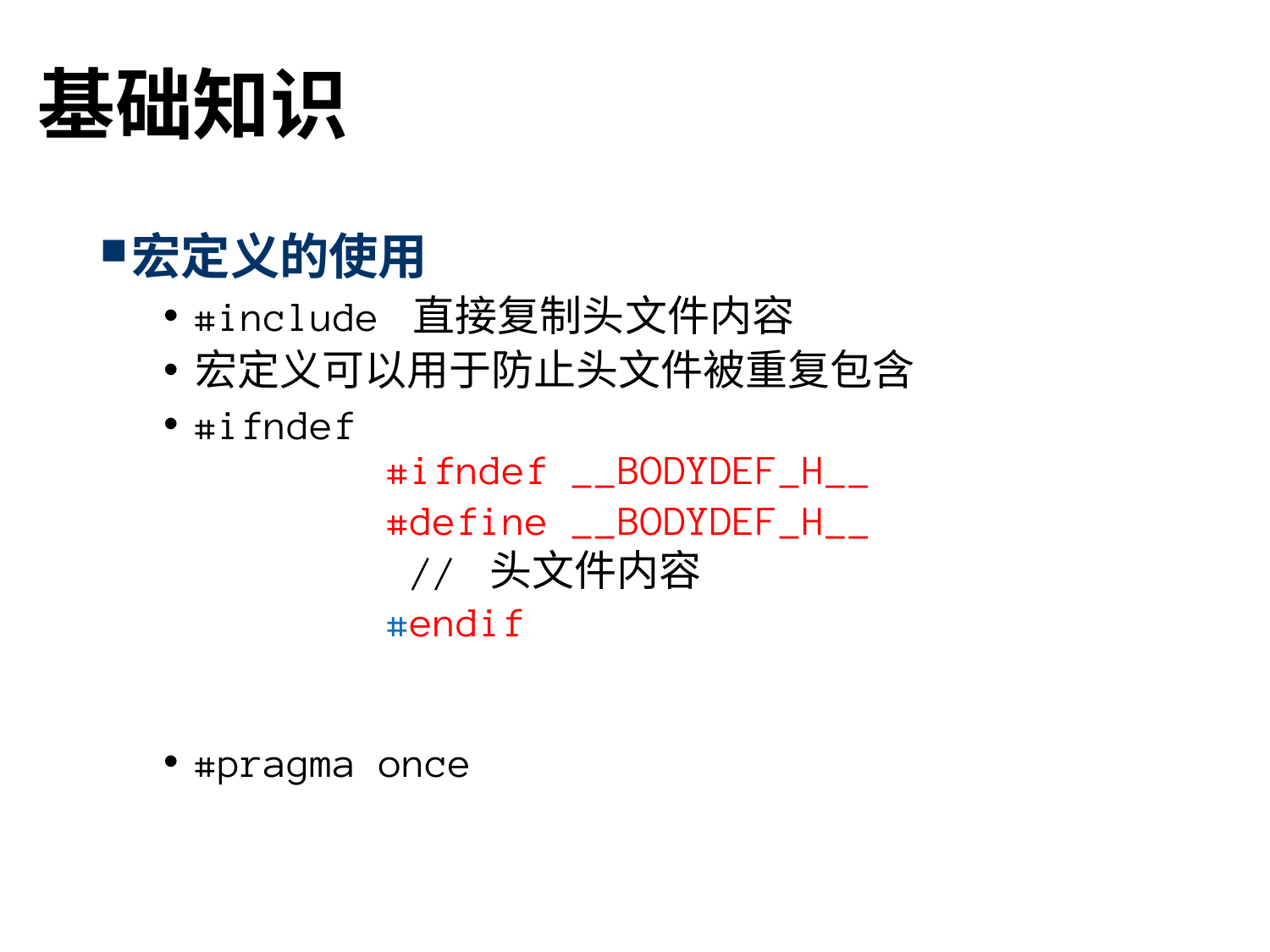

# 基础知识
宏定义的使用
#include 直接复制头文件内容
宏定义可以用于防止头文件被重复包含
#ifndef

#pragma once

#ifndef __BODYDEF_H__
#define __BODYDEF_H__
 // 头文件内容
#endif